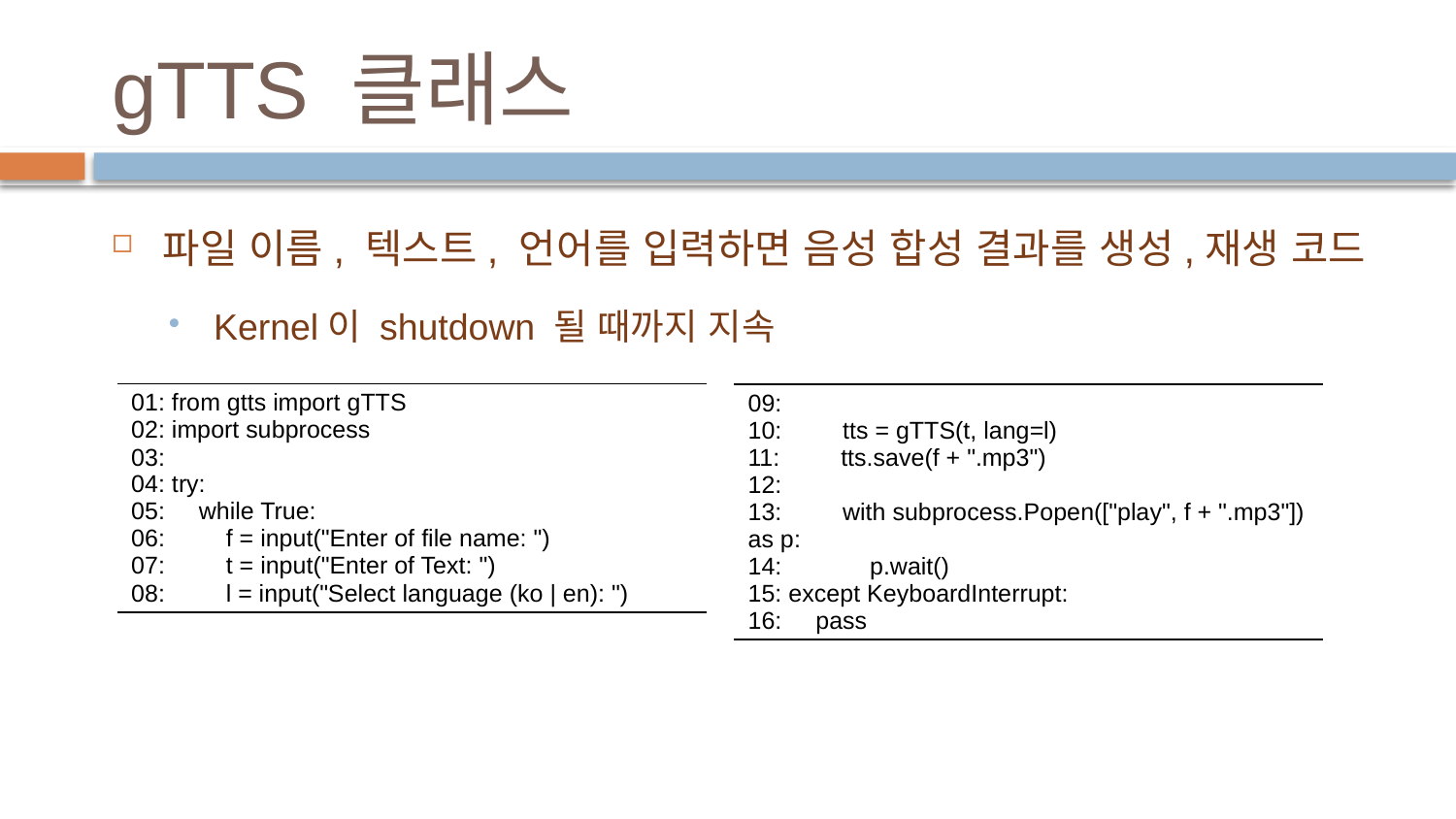

# gTTS 클래스
파일 이름, 텍스트, 언어를 입력하면 음성 합성 결과를 생성,재생 코드
Kernel이 shutdown 될 때까지 지속
| 01: from gtts import gTTS 02: import subprocess 03: 04: try: 05: while True: 06: f = input("Enter of file name: ") 07: t = input("Enter of Text: ") 08: l = input("Select language (ko | en): ") |
| --- |
| 09: 10: tts = gTTS(t, lang=l) 11: tts.save(f + ".mp3") 12: 13: with subprocess.Popen(["play", f + ".mp3"]) as p: 14: p.wait() 15: except KeyboardInterrupt: 16: pass |
| --- |